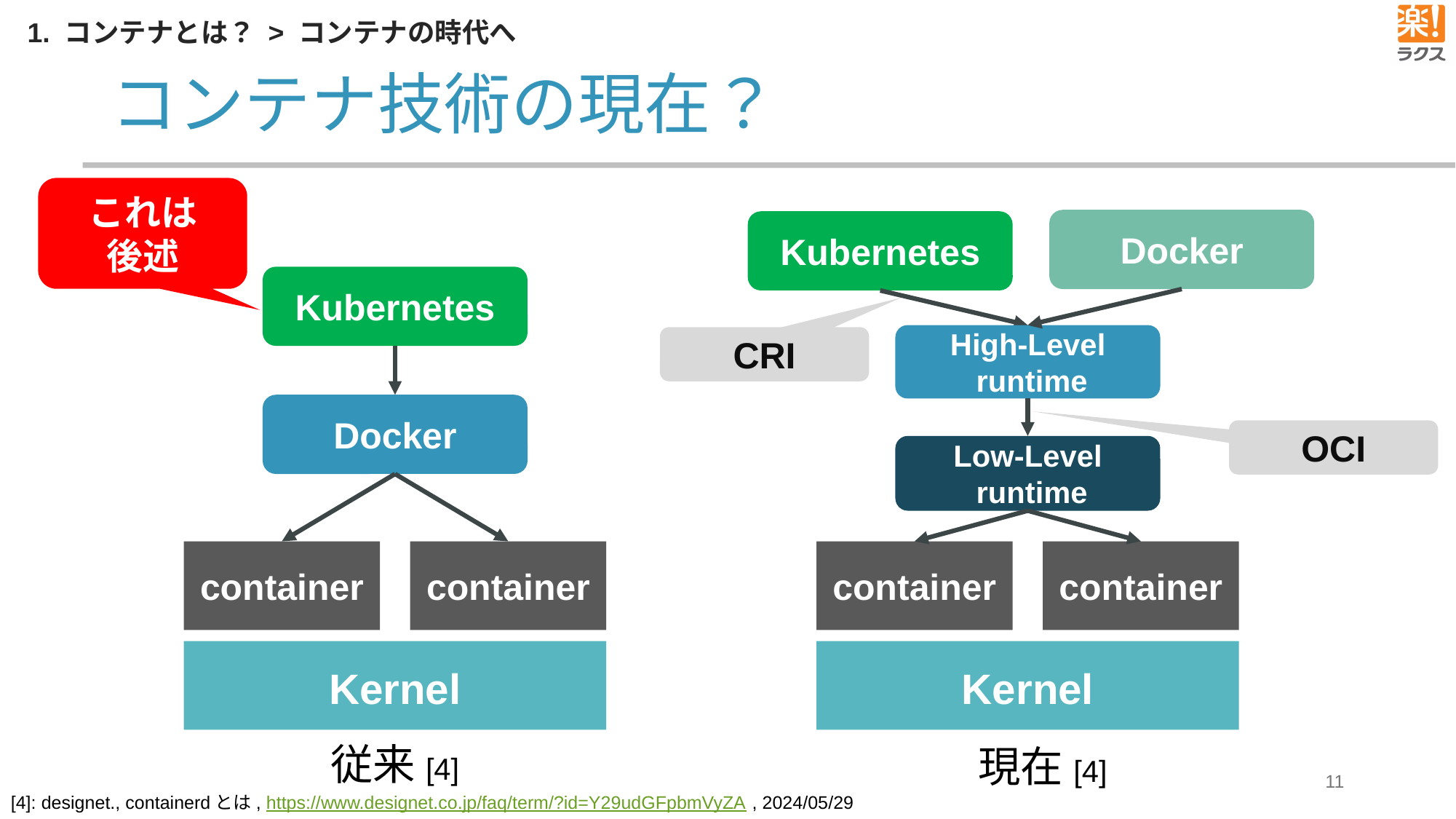

1. コンテナとは？ > コンテナの時代へ
# コンテナ技術の現在？
これは
後述
Docker
Kubernetes
Kubernetes
High-Level
 runtime
CRI
Docker
OCI
Low-Level
 runtime
container
container
container
container
Kernel
Kernel
従来[4]
現在[4]
11
[4]: designet., containerdとは, https://www.designet.co.jp/faq/term/?id=Y29udGFpbmVyZA , 2024/05/29